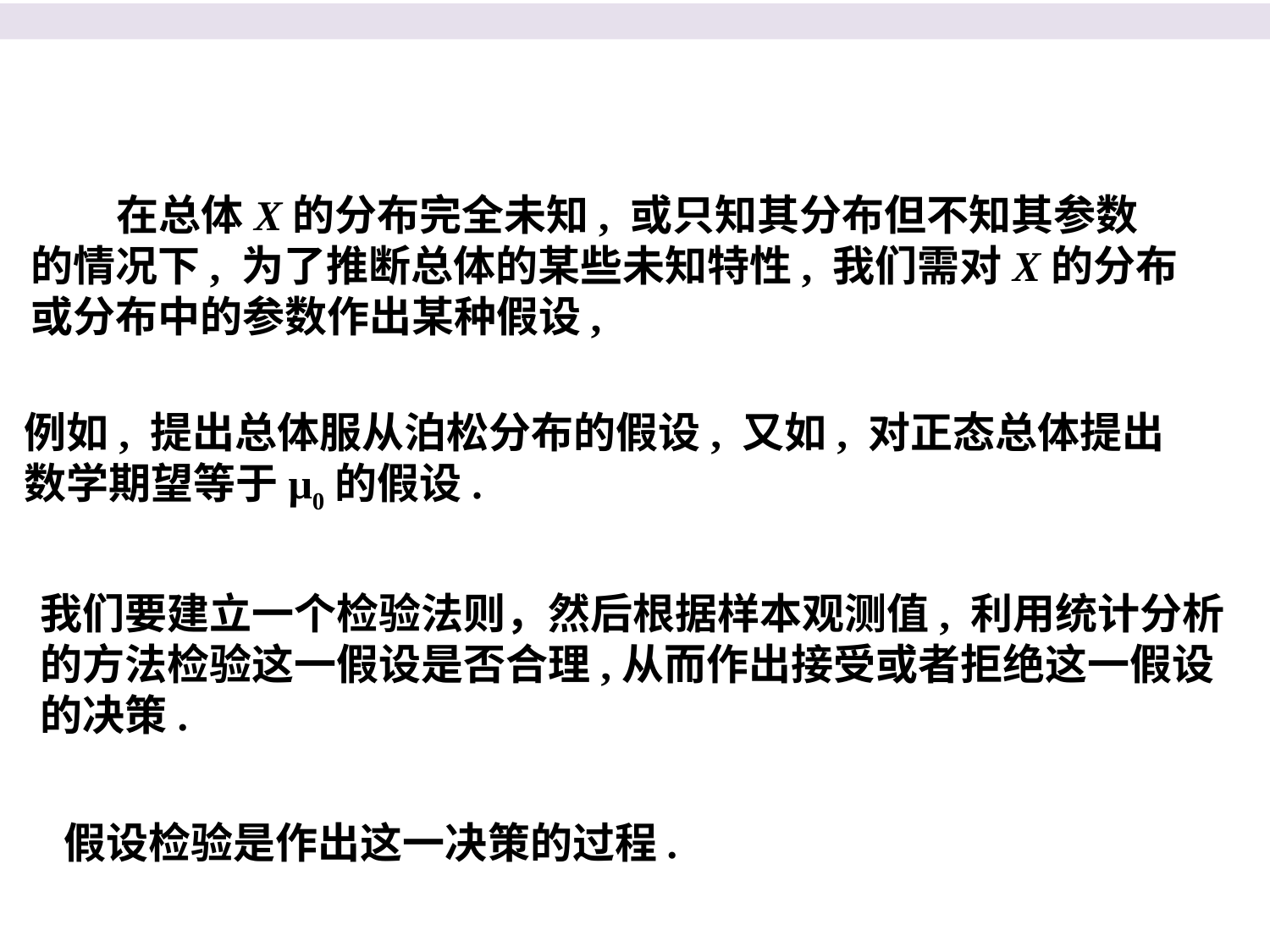

在总体X的分布完全未知, 或只知其分布但不知其参数
的情况下, 为了推断总体的某些未知特性, 我们需对X的分布
或分布中的参数作出某种假设,
例如, 提出总体服从泊松分布的假设, 又如, 对正态总体提出
数学期望等于μ0的假设.

我们要建立一个检验法则，然后根据样本观测值, 利用统计分析
的方法检验这一假设是否合理,从而作出接受或者拒绝这一假设
的决策.
假设检验是作出这一决策的过程.